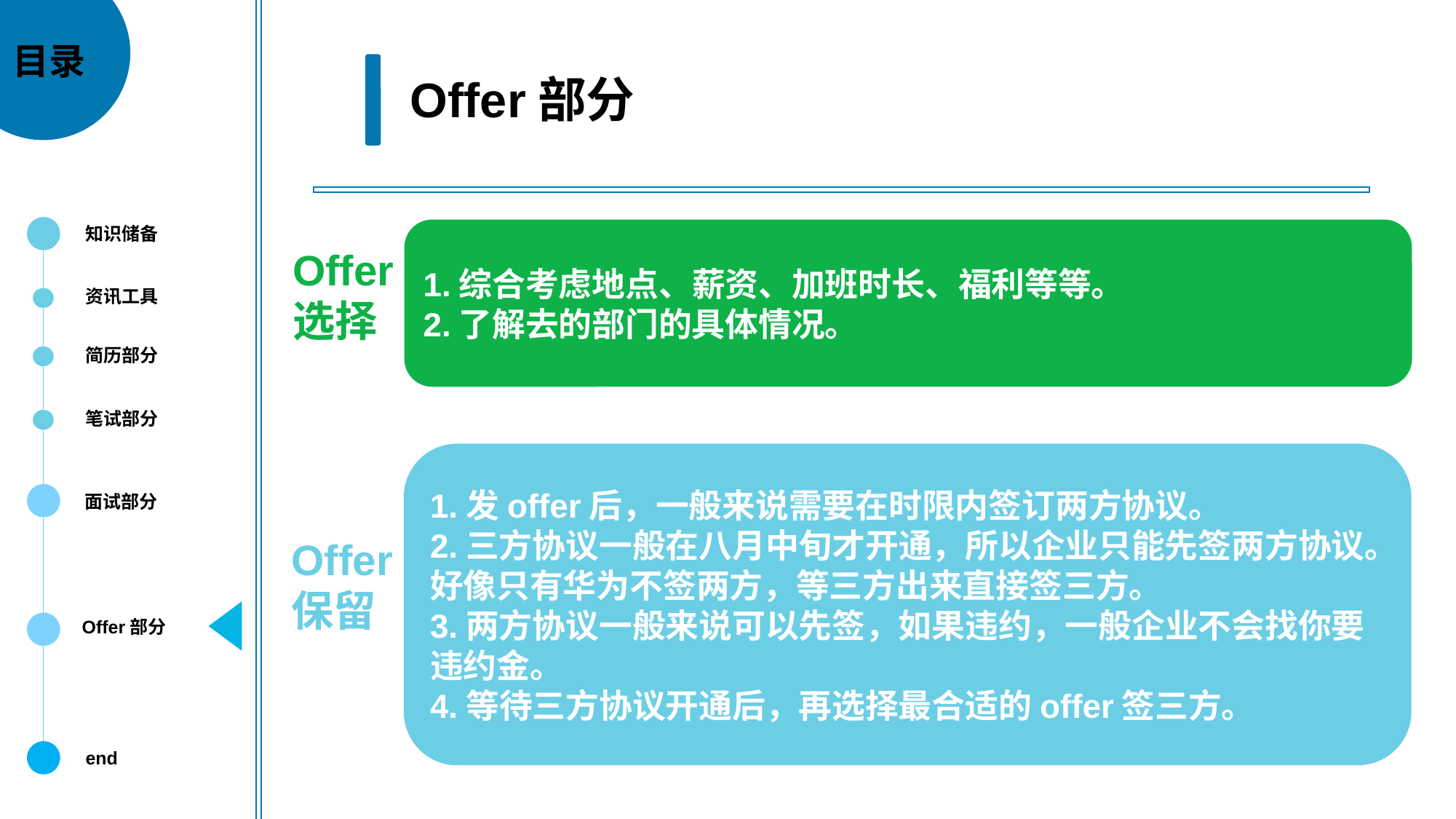

目录

Offer部分

知识储备

1.综合考虑地点、薪资、加班时长、福利等等。
2.了解去的部门的具体情况。
Offer选择
资讯工具

简历部分

笔试部分

1.发offer后，一般来说需要在时限内签订两方协议。
2.三方协议一般在八月中旬才开通，所以企业只能先签两方协议。好像只有华为不签两方，等三方出来直接签三方。
3.两方协议一般来说可以先签，如果违约，一般企业不会找你要违约金。
4.等待三方协议开通后，再选择最合适的offer签三方。

面试部分
Offer保留

Offer部分

end